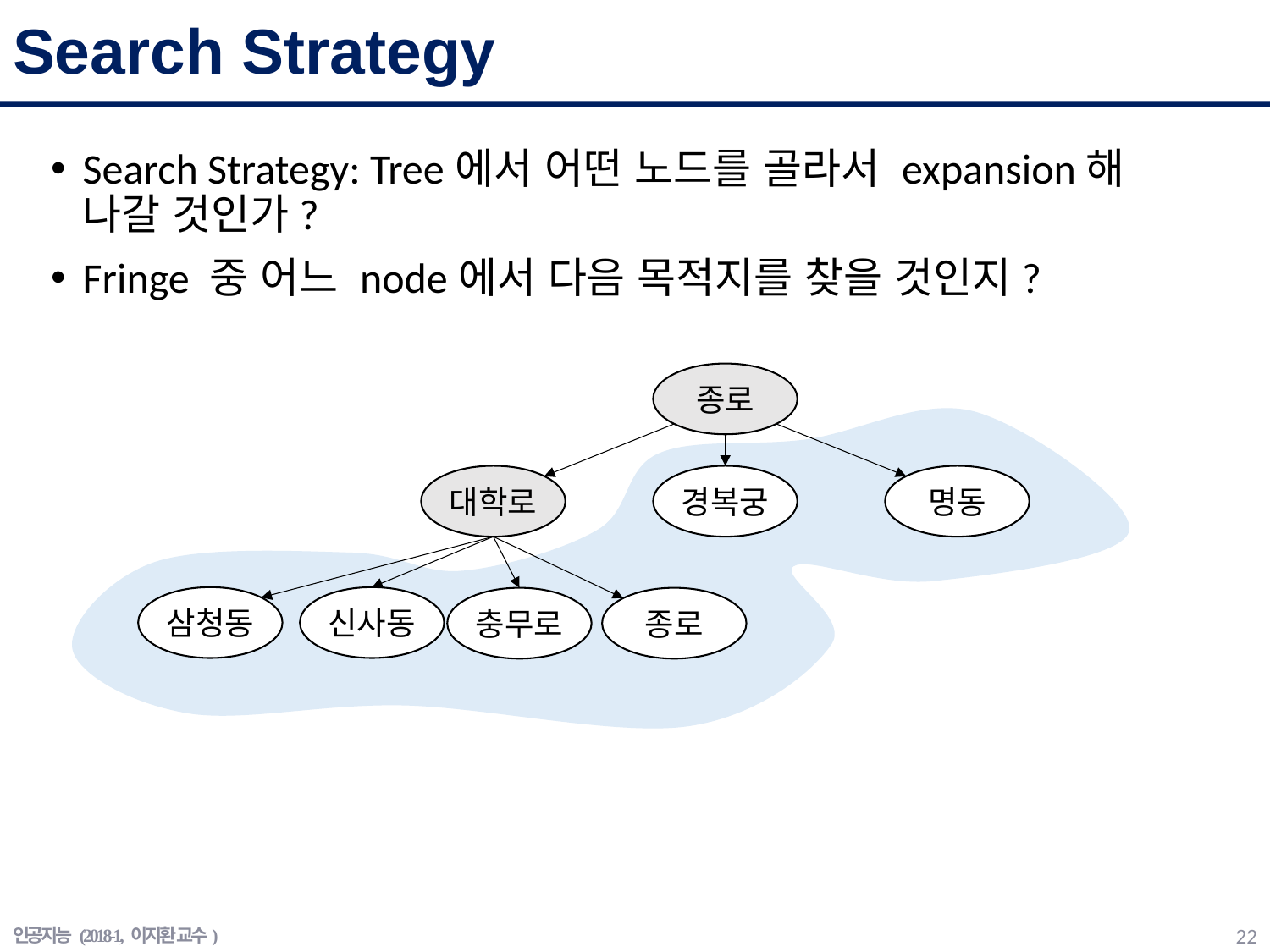

# Search Strategy
Search Strategy: Tree에서 어떤 노드를 골라서 expansion해 나갈 것인가?
Fringe 중 어느 node에서 다음 목적지를 찾을 것인지?
종로

대학로
경복궁
명동
삼청동
신사동
충무로
종로
인공지능 (2018-1, 이지환 교수)
22